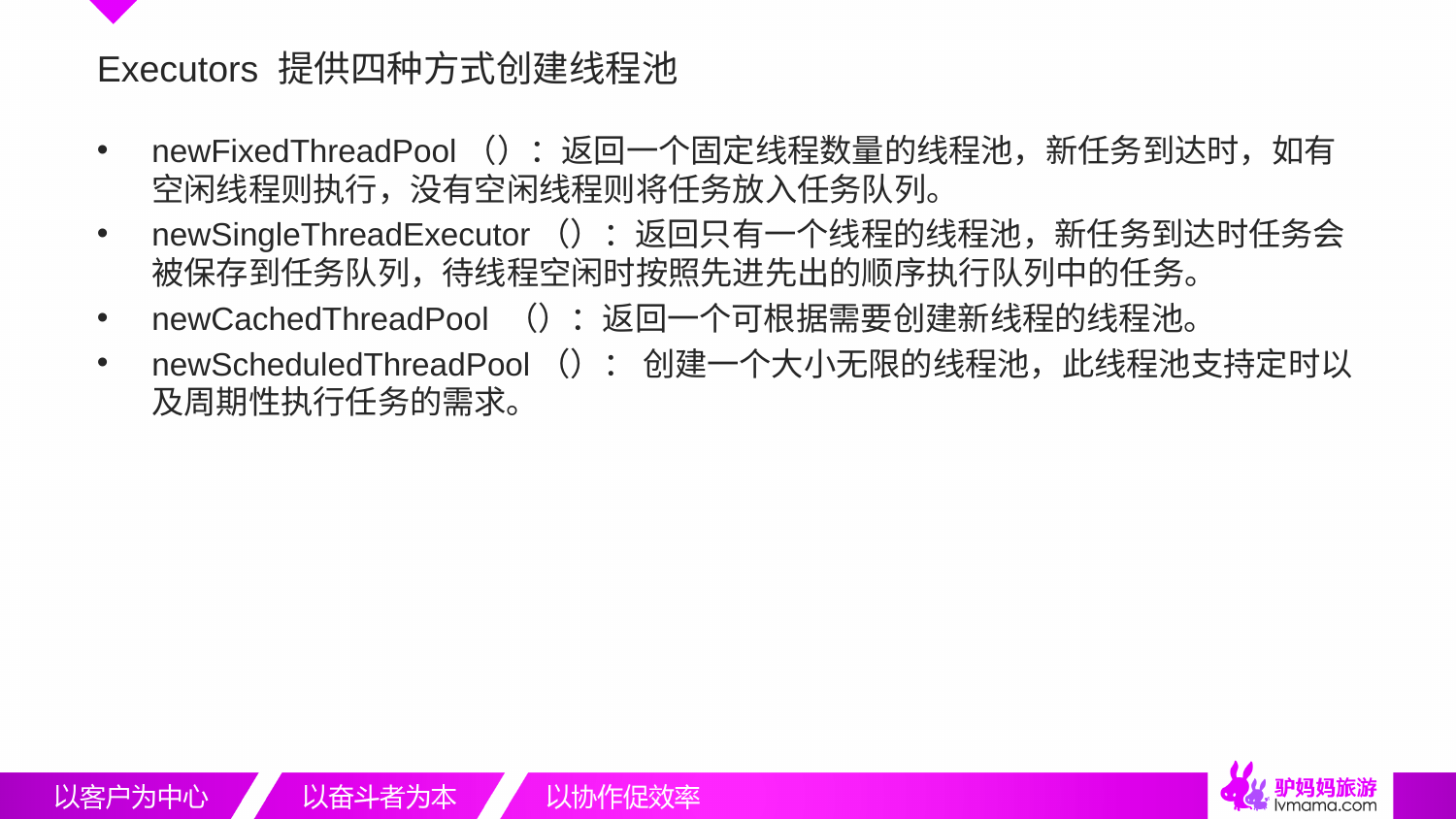

# Executors 提供四种方式创建线程池
newFixedThreadPool（）：返回一个固定线程数量的线程池，新任务到达时，如有空闲线程则执行，没有空闲线程则将任务放入任务队列。
newSingleThreadExecutor（）：返回只有一个线程的线程池，新任务到达时任务会被保存到任务队列，待线程空闲时按照先进先出的顺序执行队列中的任务。
newCachedThreadPool （）：返回一个可根据需要创建新线程的线程池。
newScheduledThreadPool（）： 创建一个大小无限的线程池，此线程池支持定时以及周期性执行任务的需求。